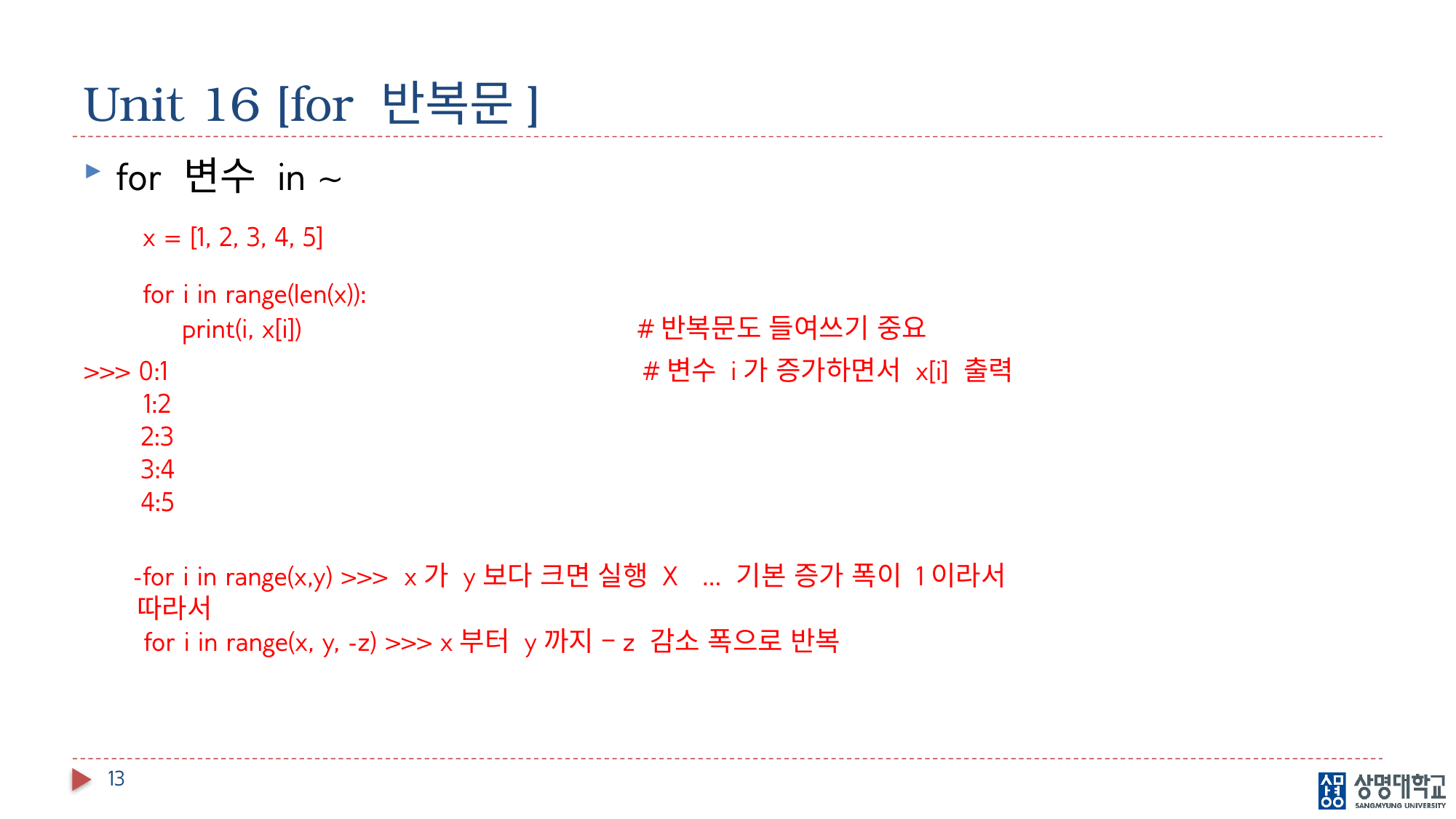

# Unit 16 [for 반복문]
for 변수 in ~
     x = [1, 2, 3, 4, 5]
     for i in range(len(x)):
            print(i, x[i])                                         #반복문도 들여쓰기 중요
>>> 0:1                                                          #변수 i가 증가하면서 x[i] 출력
       1:2
       2:3
       3:4
       4:5
      -for i in range(x,y) >>>  x가 y보다 크면 실행 X   … 기본 증가 폭이 1이라서
       따라서
       for i in range(x, y, -z) >>> x부터 y까지 –z 감소 폭으로 반복
13